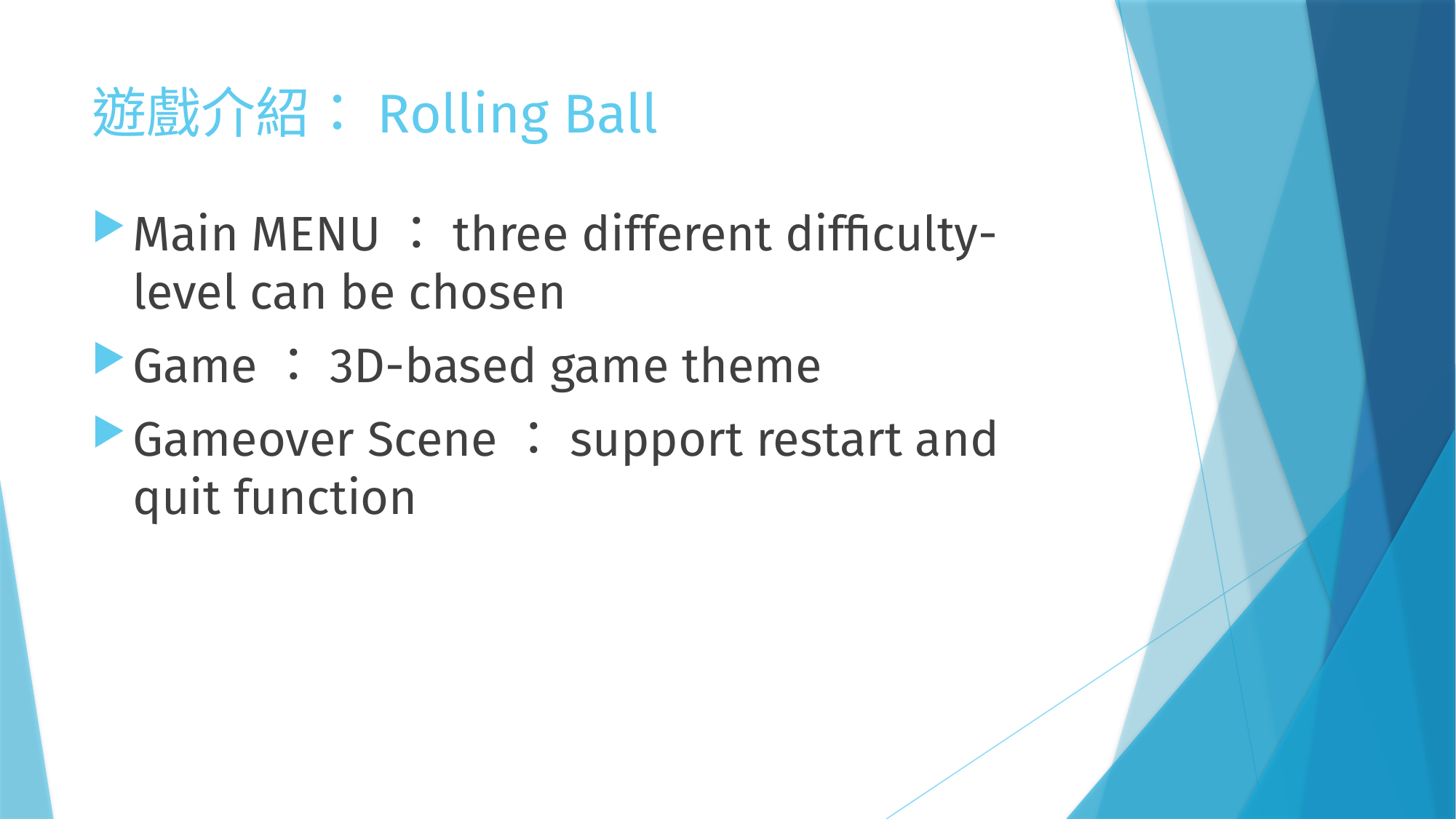

# 遊戲介紹：Rolling Ball
Main MENU：three different difficulty-level can be chosen
Game：3D-based game theme
Gameover Scene：support restart and quit function